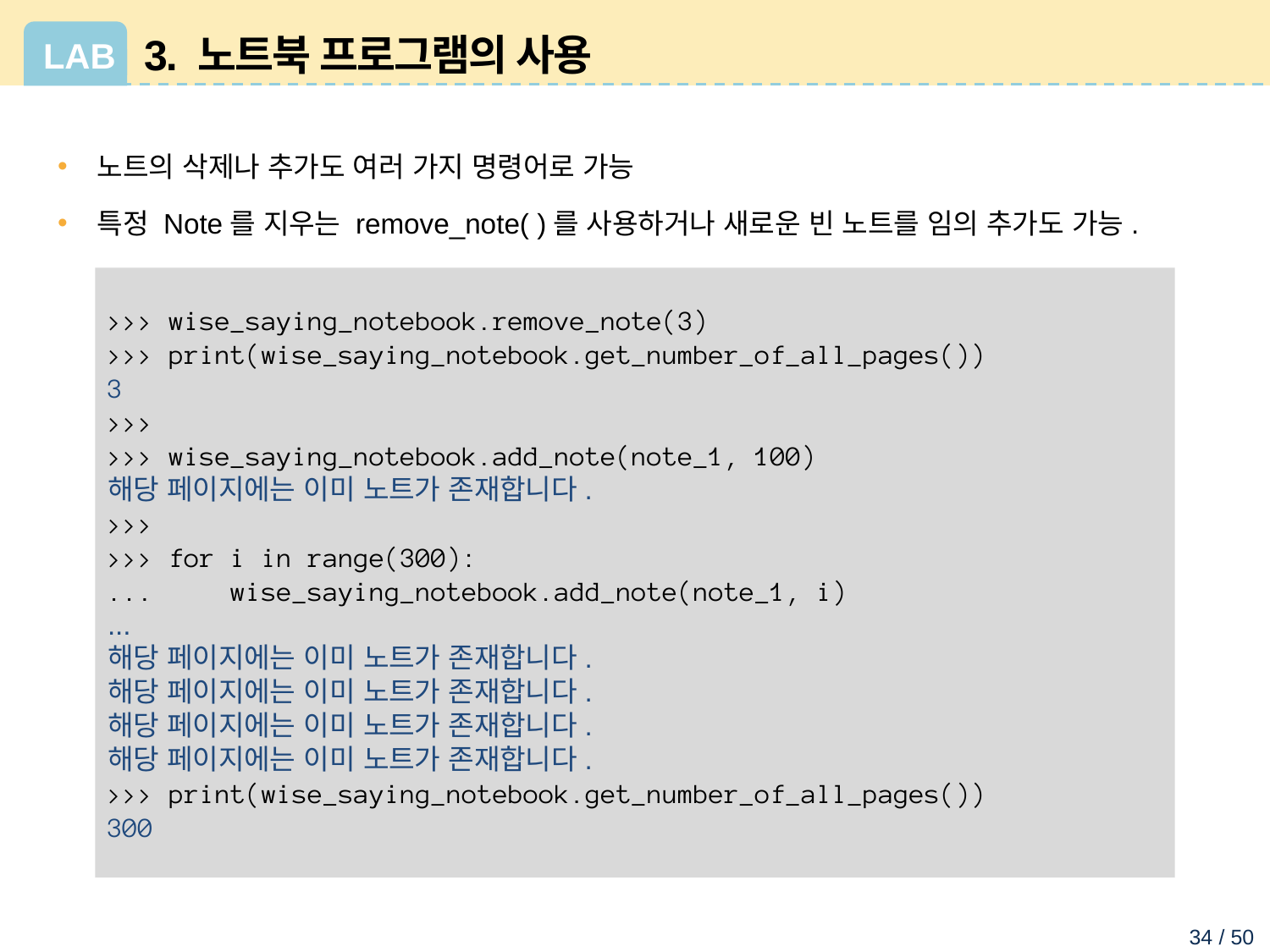

# 3. 노트북 프로그램의 사용

노트의 삭제나 추가도 여러 가지 명령어로 가능
특정 Note를 지우는 remove_note( )를 사용하거나 새로운 빈 노트를 임의 추가도 가능.
>>> wise_saying_notebook.remove_note(3)
>>> print(wise_saying_notebook.get_number_of_all_pages())
3
>>>
>>> wise_saying_notebook.add_note(note_1, 100)
해당 페이지에는 이미 노트가 존재합니다.
>>>
>>> for i in range(300):
...     wise_saying_notebook.add_note(note_1, i)
...
해당 페이지에는 이미 노트가 존재합니다.
해당 페이지에는 이미 노트가 존재합니다.
해당 페이지에는 이미 노트가 존재합니다.
해당 페이지에는 이미 노트가 존재합니다.
>>> print(wise_saying_notebook.get_number_of_all_pages())
300